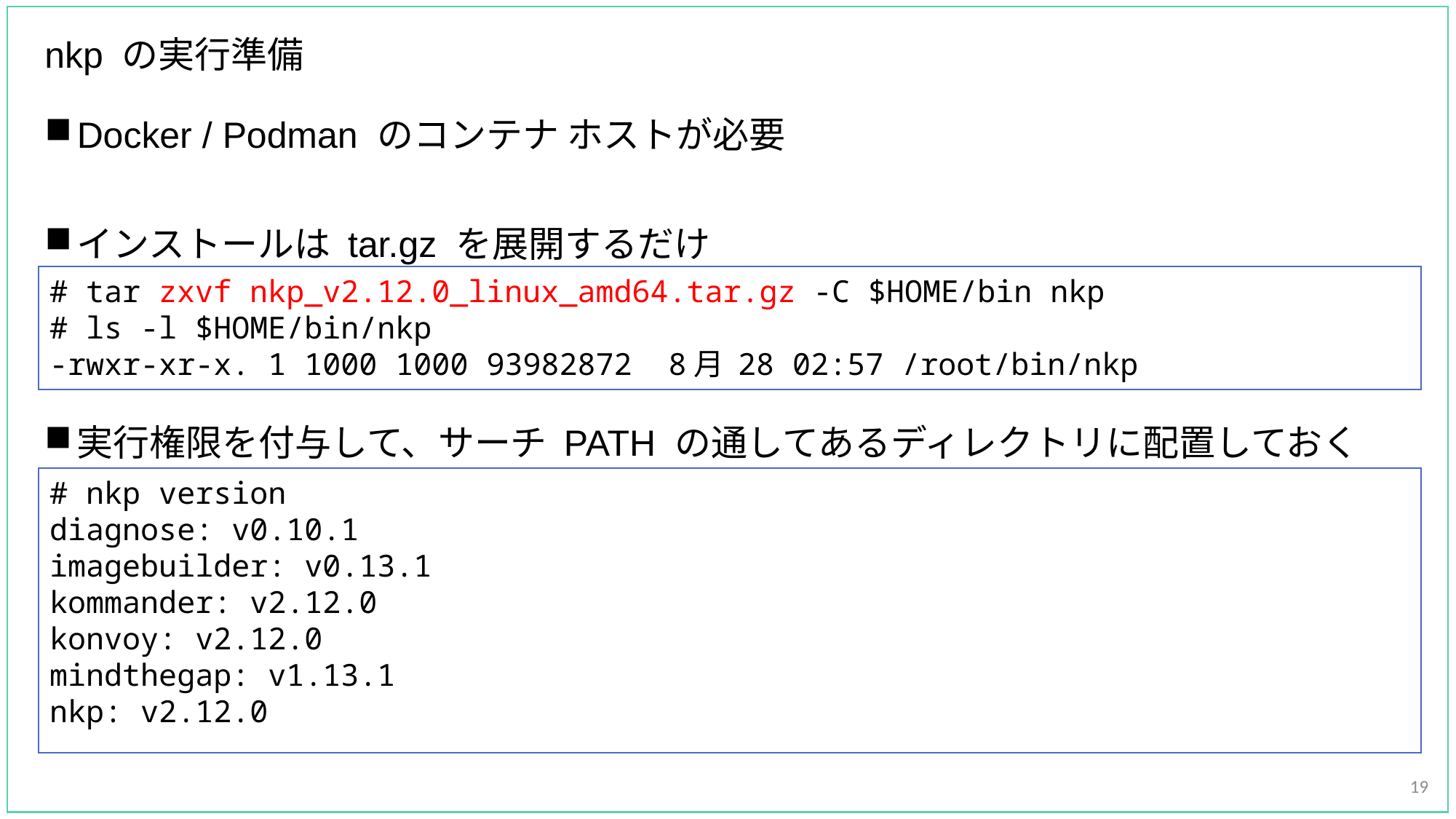

# nkp の実行準備
Docker / Podman のコンテナ ホストが必要

インストールは tar.gz を展開するだけ
# tar zxvf nkp_v2.12.0_linux_amd64.tar.gz -C $HOME/bin nkp
# ls -l $HOME/bin/nkp
-rwxr-xr-x. 1 1000 1000 93982872  8月 28 02:57 /root/bin/nkp
実行権限を付与して、サーチ PATH の通してあるディレクトリに配置しておく
# nkp version
diagnose: v0.10.1
imagebuilder: v0.13.1
kommander: v2.12.0
konvoy: v2.12.0
mindthegap: v1.13.1
nkp: v2.12.0
19